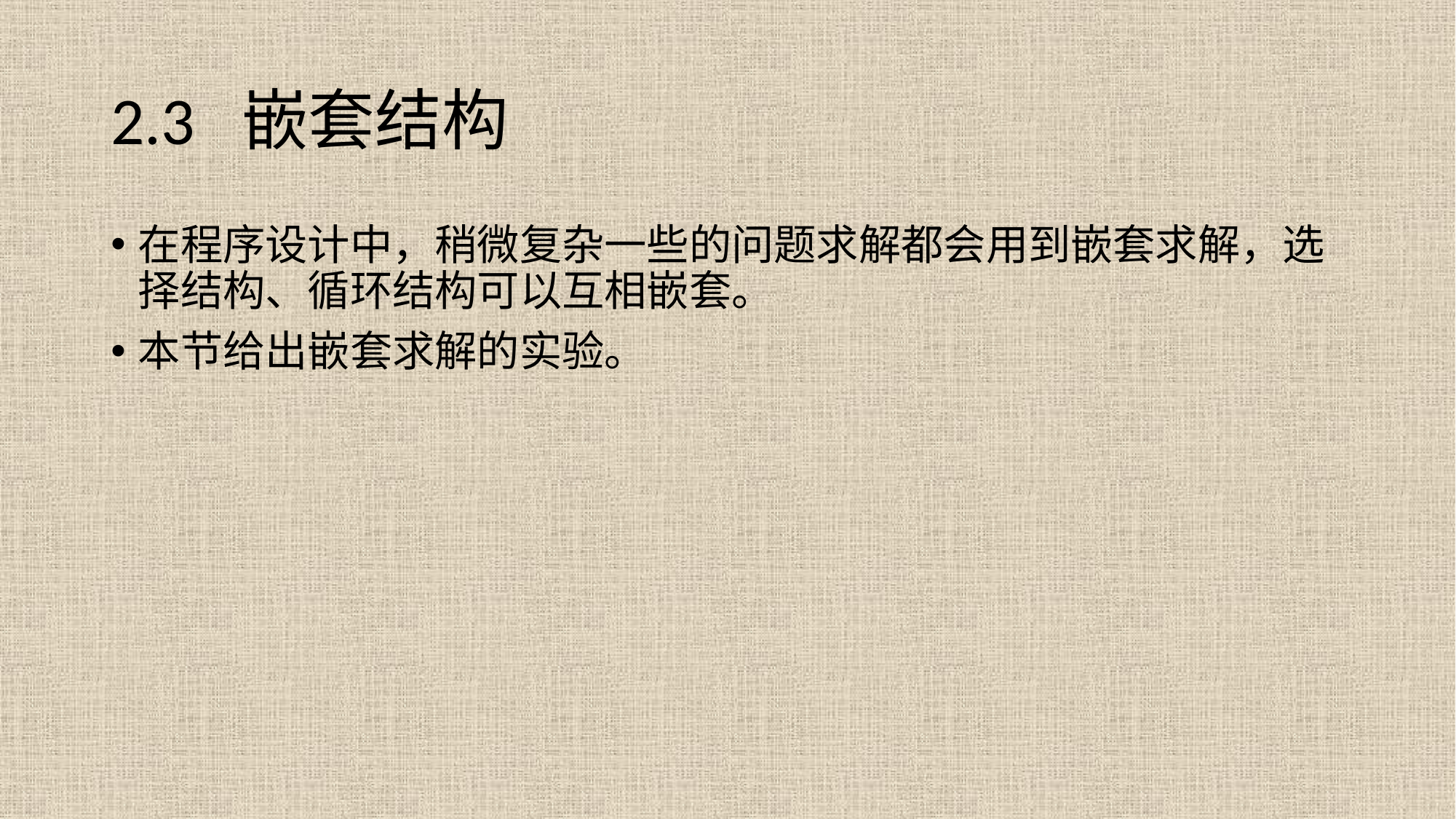

# 2.3  嵌套结构
在程序设计中，稍微复杂一些的问题求解都会用到嵌套求解，选择结构、循环结构可以互相嵌套。
本节给出嵌套求解的实验。